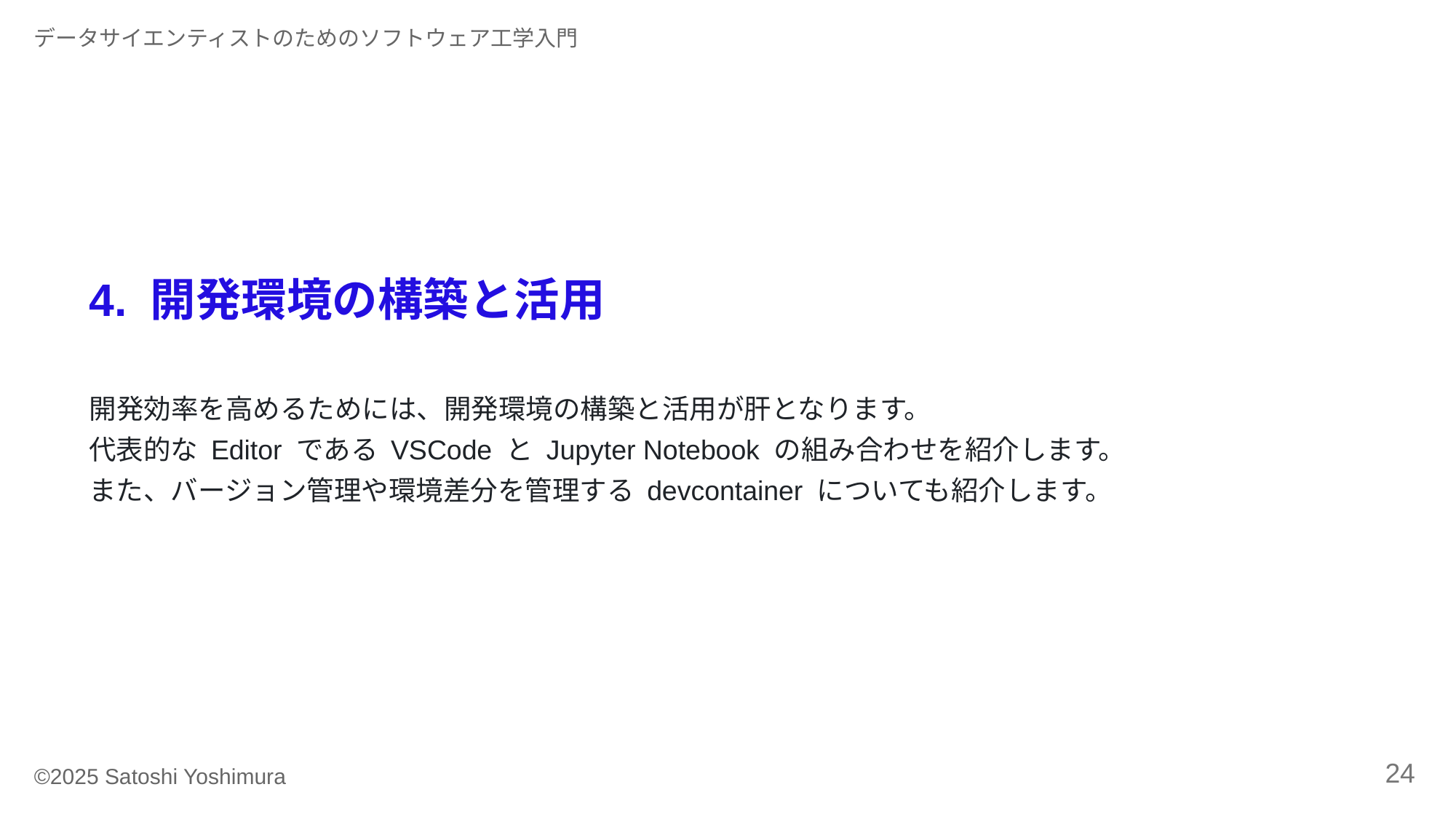

データサイエンティストのためのソフトウェア⼯学⼊⾨
4. 開発環境の構築と活⽤
開発効率を⾼めるためには、開発環境の構築と活⽤が肝となります。
代表的な Editor である VSCode と Jupyter Notebook の組み合わせを紹介します。
また、バージョン管理や環境差分を管理する devcontainer についても紹介します。
24
©2025 Satoshi Yoshimura